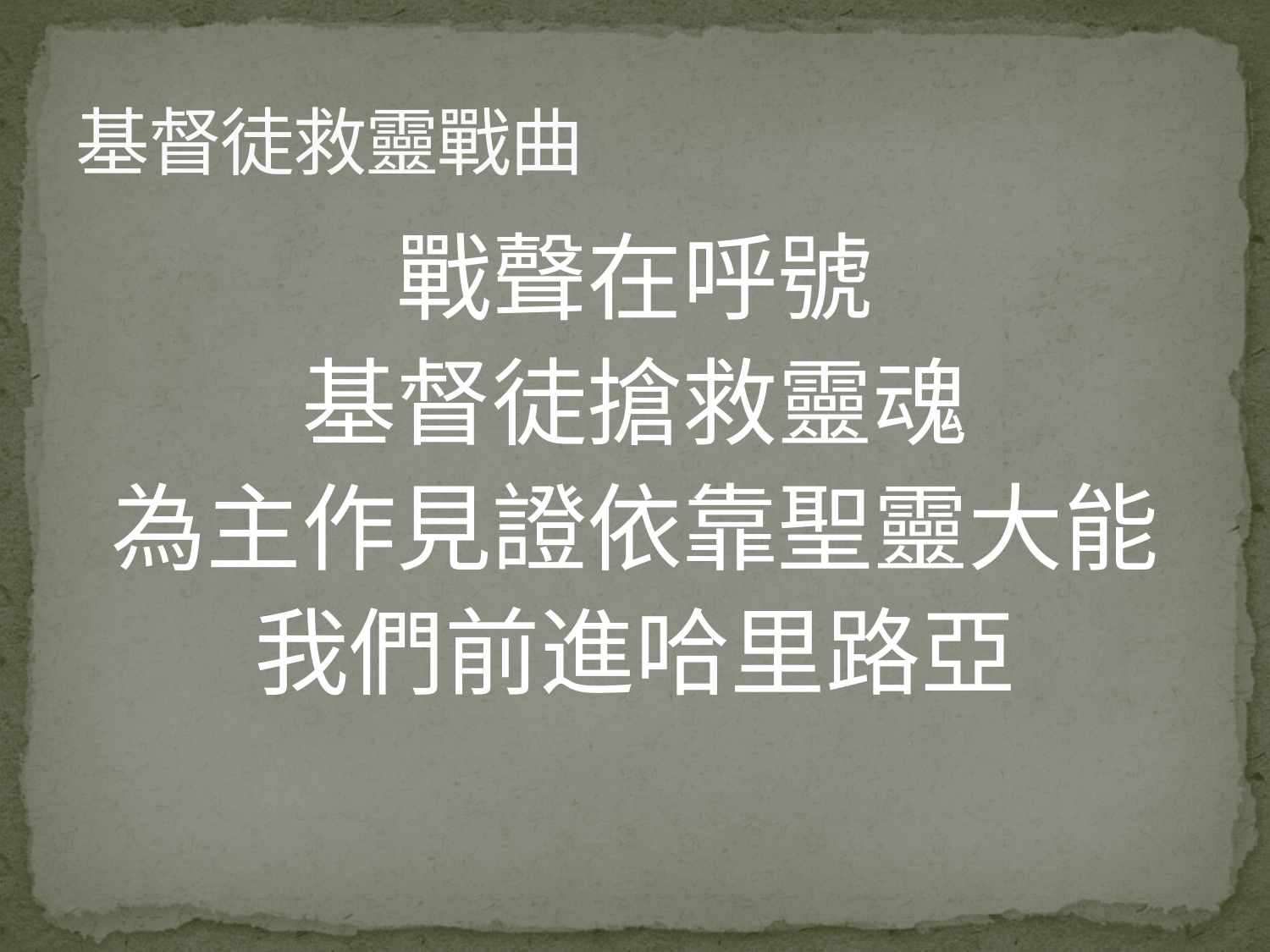

# 基督徒救靈戰曲
戰聲在呼號
基督徒搶救靈魂
為主作見證依靠聖靈大能
我們前進哈里路亞